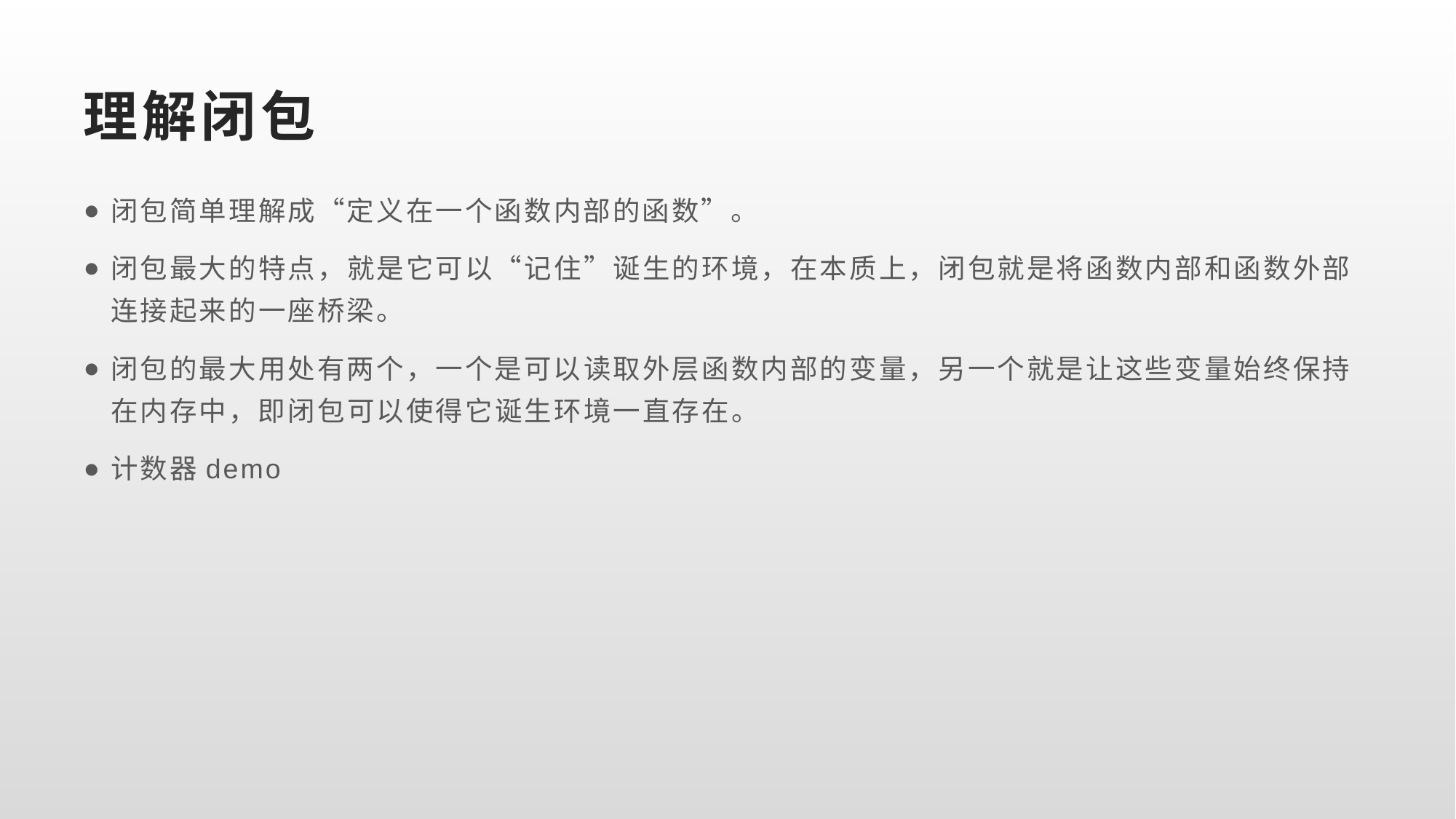

# 理解闭包
闭包简单理解成“定义在一个函数内部的函数”。
闭包最大的特点，就是它可以“记住”诞生的环境，在本质上，闭包就是将函数内部和函数外部连接起来的一座桥梁。
闭包的最大用处有两个，一个是可以读取外层函数内部的变量，另一个就是让这些变量始终保持在内存中，即闭包可以使得它诞生环境一直存在。
计数器demo